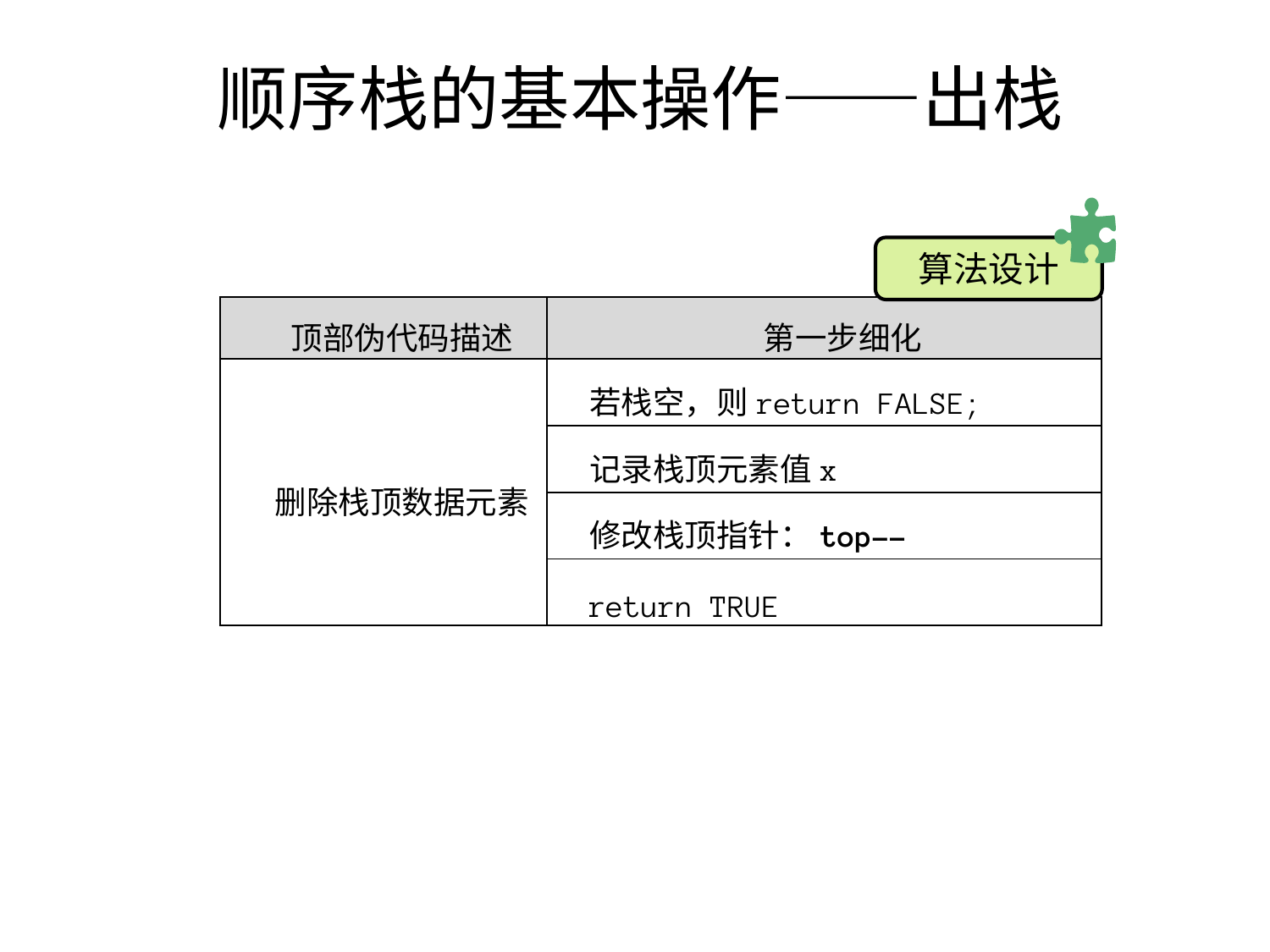

# 顺序栈的基本操作——出栈

算法设计
| 顶部伪代码描述 | 第一步细化 |
| --- | --- |
| 删除栈顶数据元素 | 若栈空，则return FALSE; |
|  | 记录栈顶元素值x |
|  | 修改栈顶指针：top-- |
|  | return TRUE |
35